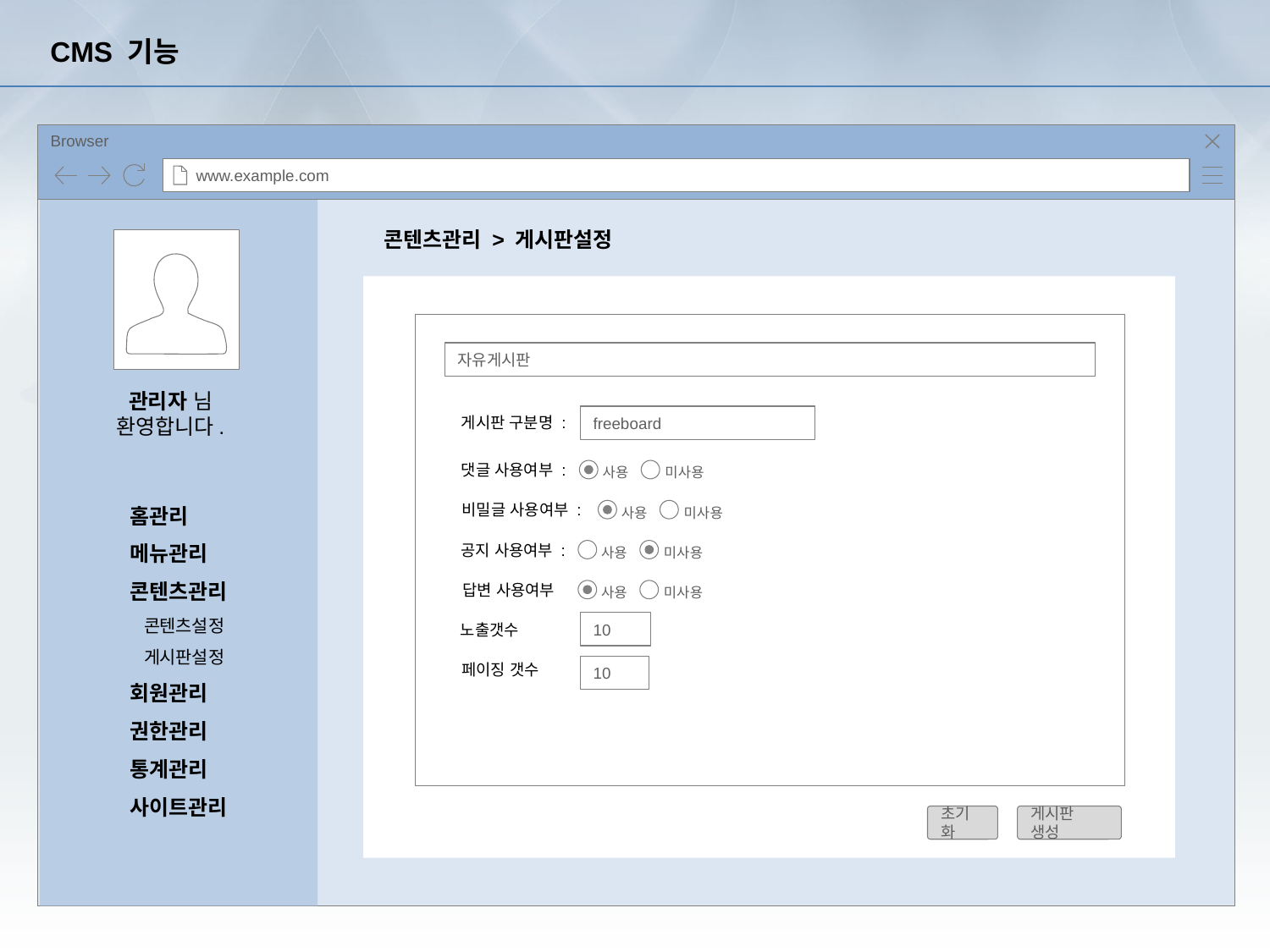

# CMS 기능

콘텐츠관리 > 게시판설정

자유게시판
관리자 님
환영합니다.
게시판 구분명 :
freeboard
댓글 사용여부 :
사용

미사용

홈관리
메뉴관리
콘텐츠관리
  콘텐츠설정
  게시판설정
회원관리
권한관리
통계관리
사이트관리
비밀글 사용여부 :
사용

미사용

공지 사용여부 :
사용

미사용

답변 사용여부
사용

미사용

10
노출갯수
페이징 갯수
10
초기화
게시판 생성